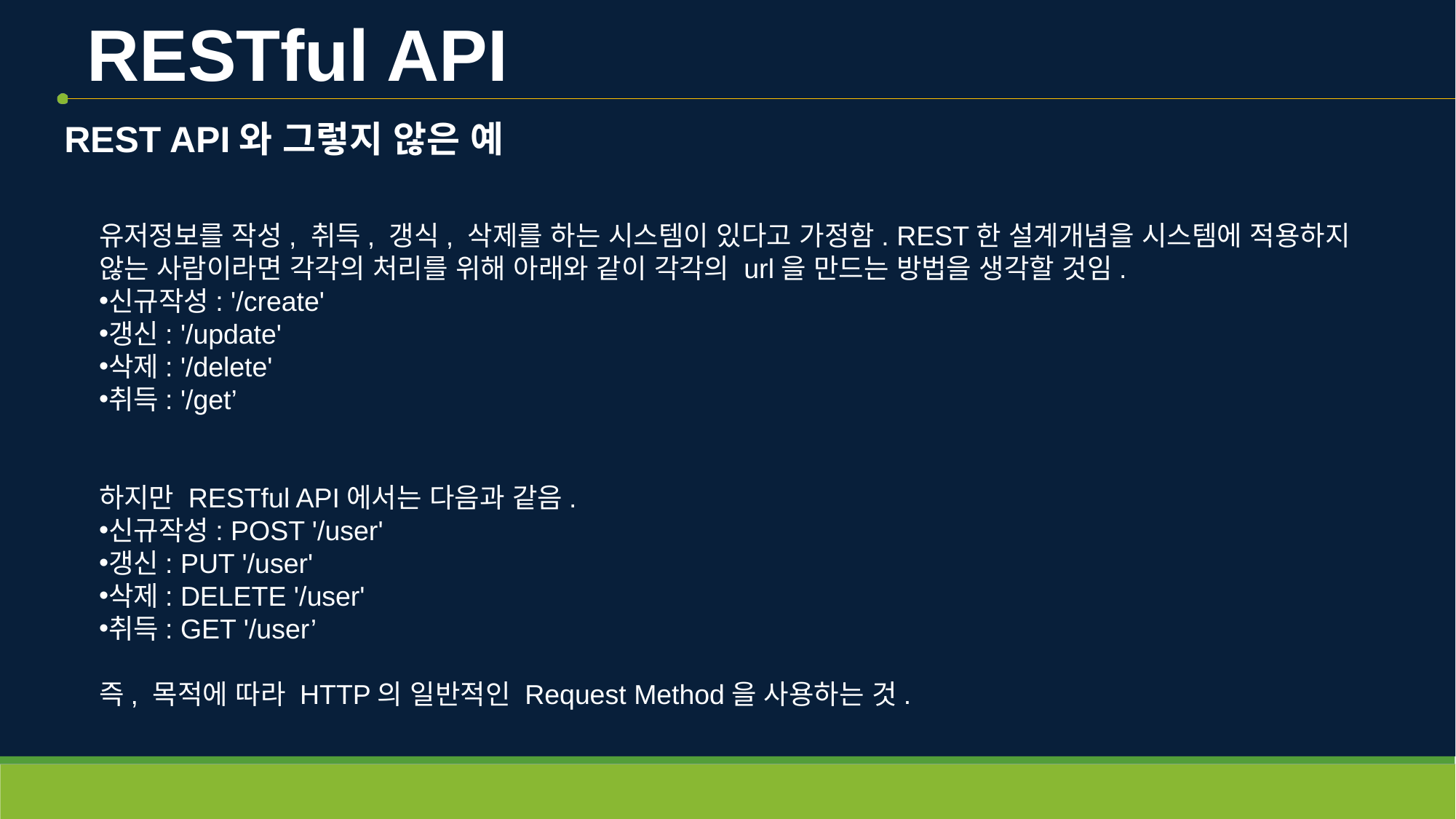

# RESTful API

REST API와 그렇지 않은 예
유저정보를 작성, 취득, 갱식, 삭제를 하는 시스템이 있다고 가정함. REST한 설계개념을 시스템에 적용하지 않는 사람이라면 각각의 처리를 위해 아래와 같이 각각의 url을 만드는 방법을 생각할 것임.
신규작성: '/create'
갱신: '/update'
삭제: '/delete'
취득: '/get’

하지만 RESTful API에서는 다음과 같음.
신규작성: POST '/user'
갱신: PUT '/user'
삭제: DELETE '/user'
취득: GET '/user’

즉, 목적에 따라 HTTP의 일반적인 Request Method을 사용하는 것.